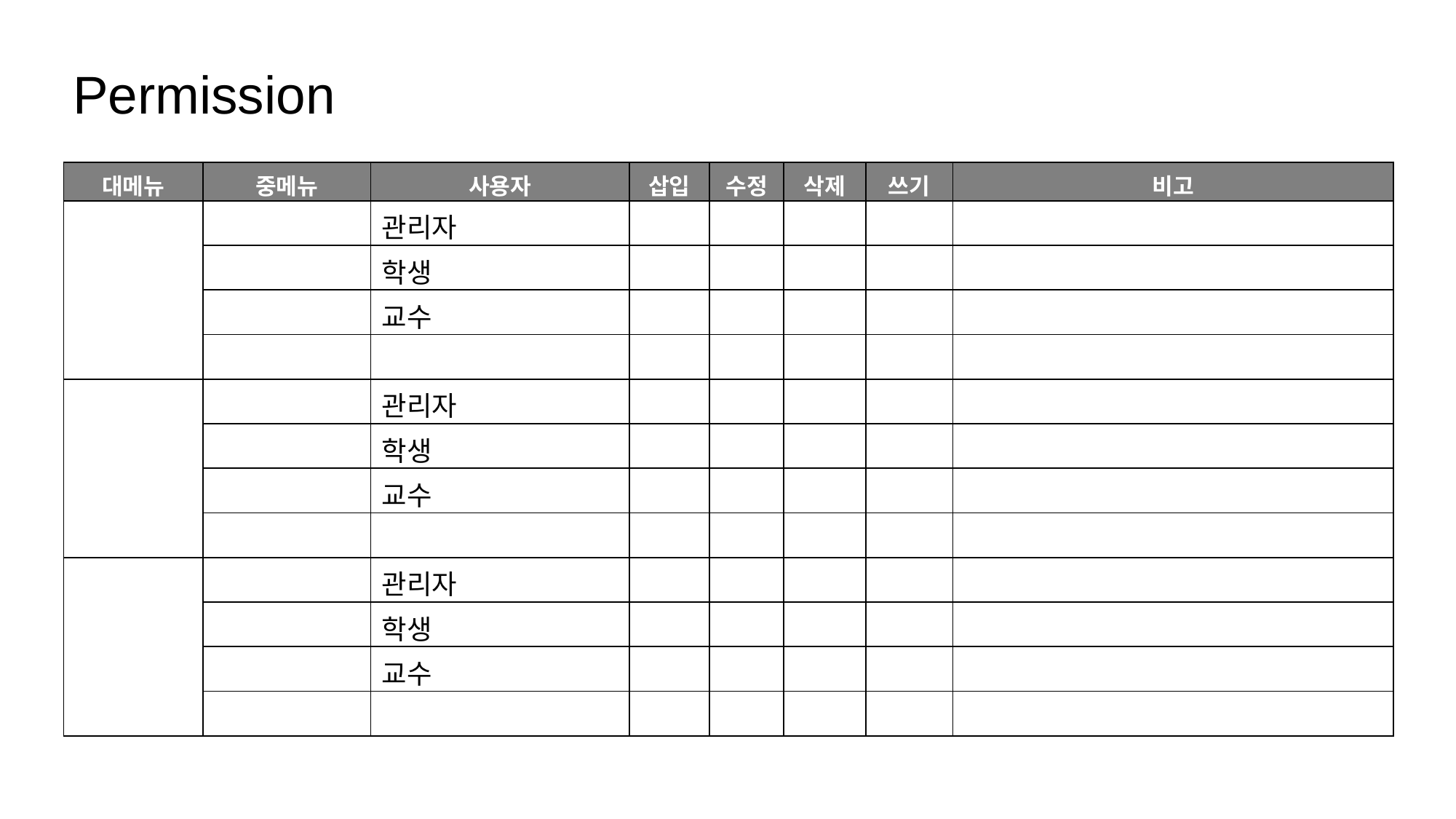

Permission
| 대메뉴 | 중메뉴 | 사용자 | 삽입 | 수정 | 삭제 | 쓰기 | 비고 |
| --- | --- | --- | --- | --- | --- | --- | --- |
|  |  | 관리자 |  |  |  |  |  |
|  |  | 학생 |  |  |  |  |  |
|  |  | 교수 |  |  |  |  |  |
|  |  |  |  |  |  |  |  |
|  |  | 관리자 |  |  |  |  |  |
|  |  | 학생 |  |  |  |  |  |
|  |  | 교수 |  |  |  |  |  |
|  |  |  |  |  |  |  |  |
|  |  | 관리자 |  |  |  |  |  |
|  |  | 학생 |  |  |  |  |  |
|  |  | 교수 |  |  |  |  |  |
|  |  |  |  |  |  |  |  |